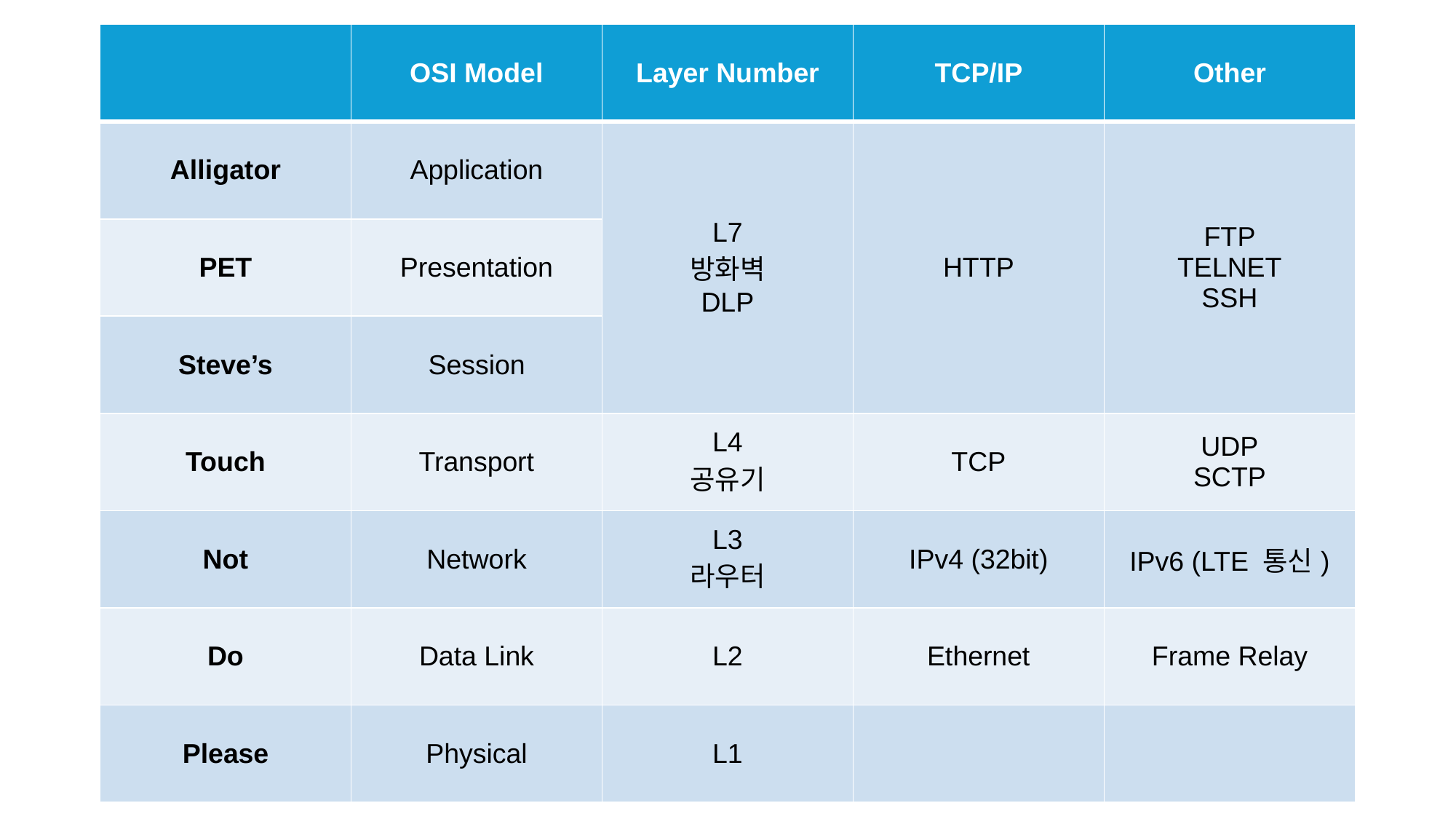

|  | OSI Model | Layer Number | TCP/IP | Other |
| --- | --- | --- | --- | --- |
| Alligator | Application | L7 방화벽 DLP | HTTP | FTP TELNET SSH |
| PET | Presentation |  |  |  |
| Steve’s | Session |  |  |  |
| Touch | Transport | L4 공유기 | TCP | UDP SCTP |
| Not | Network | L3 라우터 | IPv4 (32bit) | IPv6 (LTE 통신) |
| Do | Data Link | L2 | Ethernet | Frame Relay |
| Please | Physical | L1 |  |  |